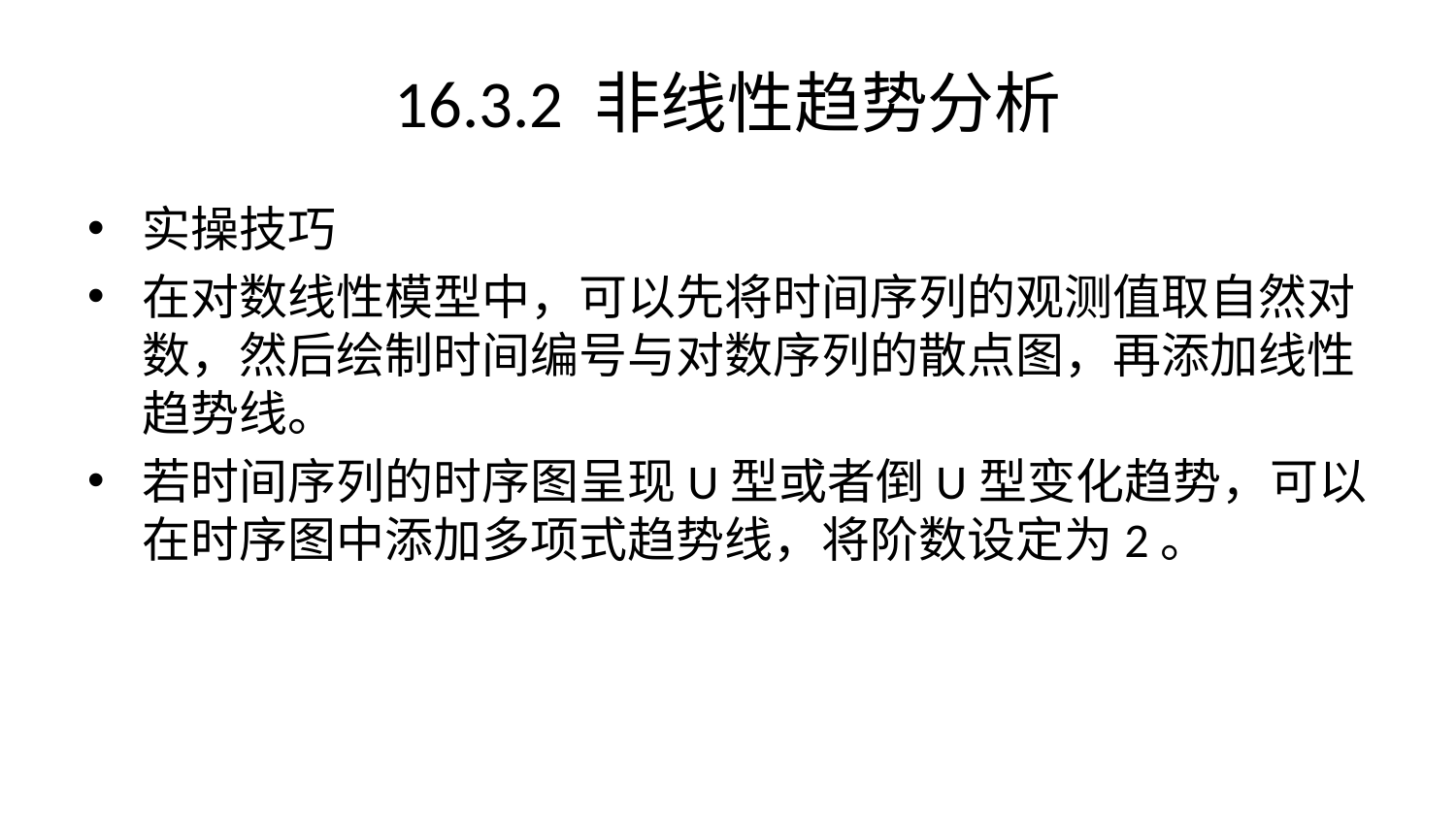

# 16.3.2 非线性趋势分析
实操技巧
在对数线性模型中，可以先将时间序列的观测值取自然对数，然后绘制时间编号与对数序列的散点图，再添加线性趋势线。
若时间序列的时序图呈现U型或者倒U型变化趋势，可以在时序图中添加多项式趋势线，将阶数设定为2。